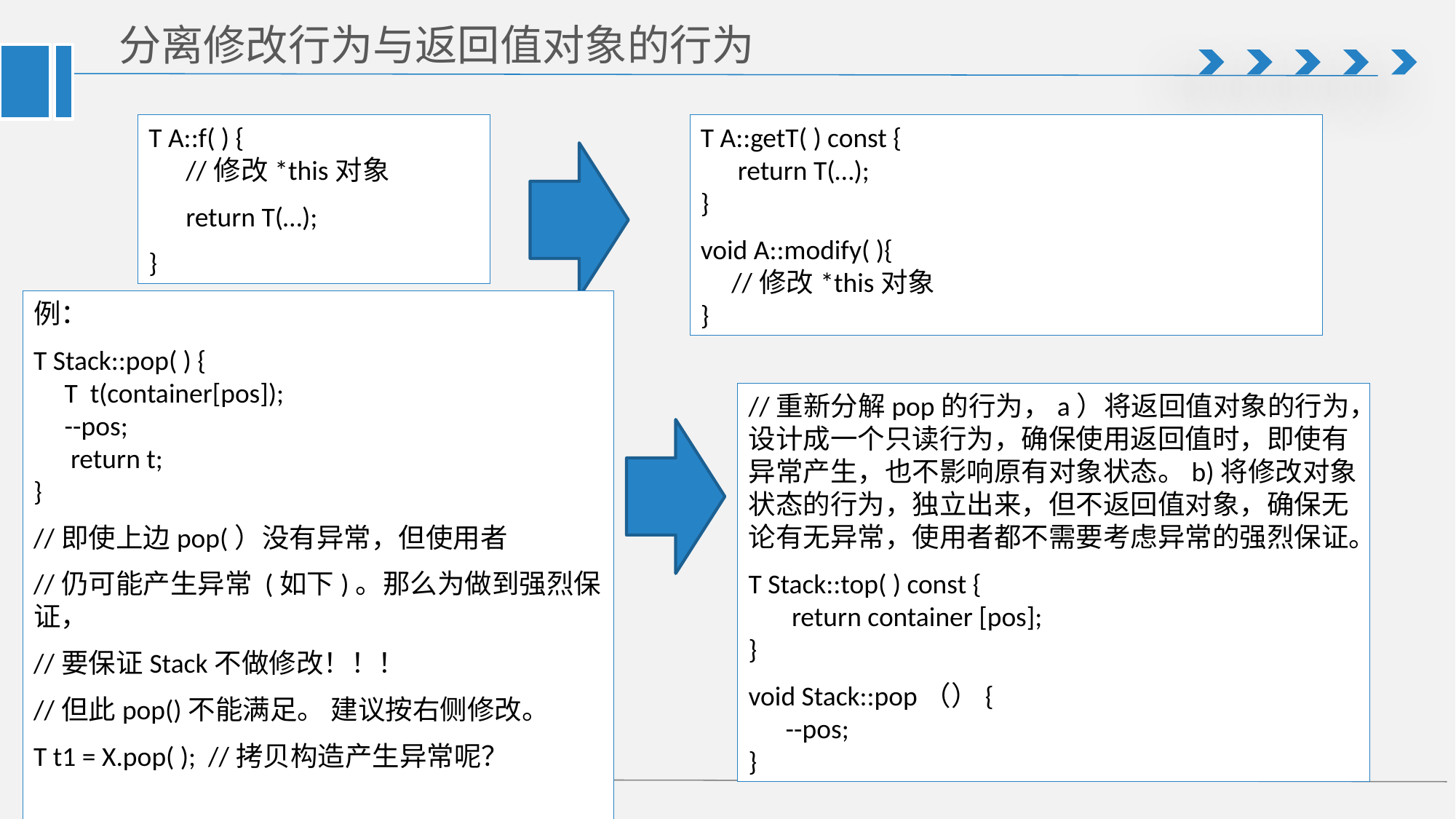

# 分离修改行为与返回值对象的行为
T A::f( ) {
      //修改*this对象
      return T(…);
}
T A::getT( ) const {
      return T(…);
}
void A::modify( ){
     //修改*this对象
}

例：
T Stack::pop( ) {
     T  t(container[pos]);
     --pos;
      return t;
}
//即使上边pop(）没有异常，但使用者
//仍可能产生异常 (如下)。那么为做到强烈保证，
//要保证Stack不做修改！！！
//但此pop()不能满足。 建议按右侧修改。
T t1 = X.pop( );  //拷贝构造产生异常呢？

//重新分解pop的行为，a）将返回值对象的行为，设计成一个只读行为，确保使用返回值时，即使有异常产生，也不影响原有对象状态。b)将修改对象状态的行为，独立出来，但不返回值对象，确保无论有无异常，使用者都不需要考虑异常的强烈保证。
T Stack::top( ) const {
       return container [pos];
}
void Stack::pop（）{
      --pos;
}